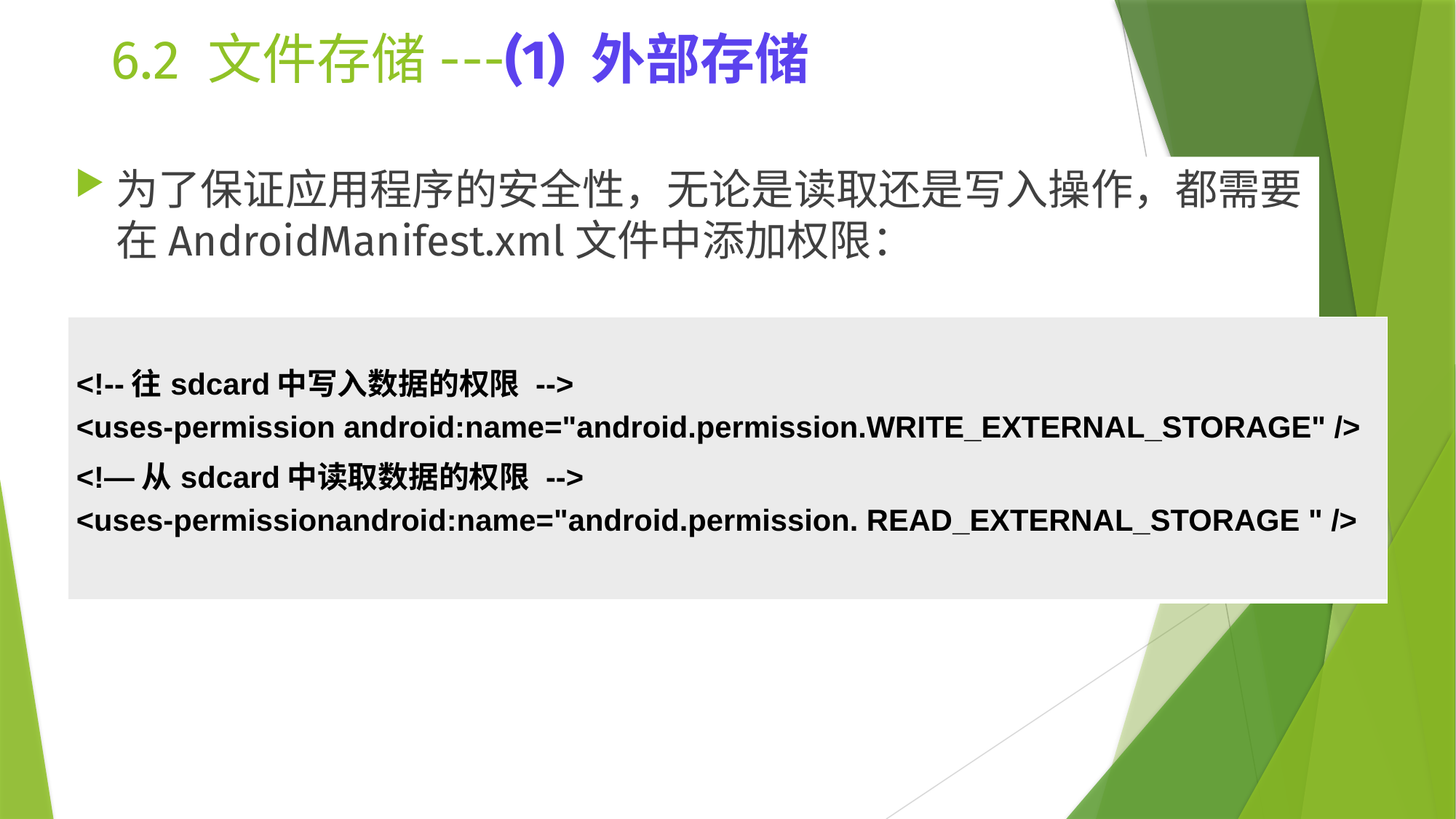

# 6.2 文件存储---(1) 外部存储
为了保证应用程序的安全性，无论是读取还是写入操作，都需要在AndroidManifest.xml文件中添加权限：

| <!--往sdcard中写入数据的权限 --> <uses-permission android:name="android.permission.WRITE\_EXTERNAL\_STORAGE" /> <!—从sdcard中读取数据的权限 --> <uses-permissionandroid:name="android.permission. READ\_EXTERNAL\_STORAGE " /> |
| --- |